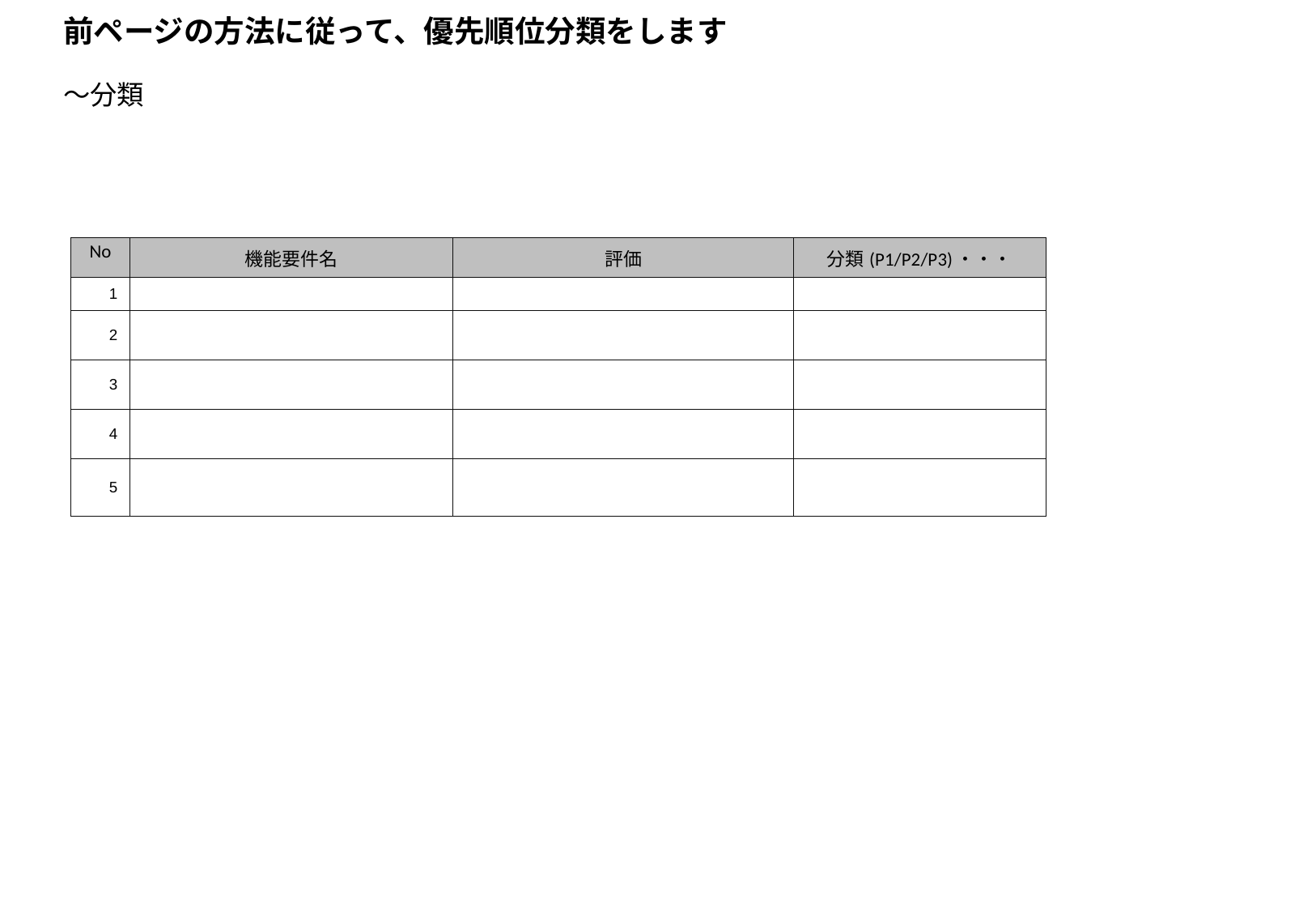

前ページの方法に従って、優先順位分類をします
# ～分類
| No | 機能要件名 | 評価 | 分類(P1/P2/P3)・・・ |
| --- | --- | --- | --- |
| 1 |  |  |  |
| 2 |  |  |  |
| 3 |  |  |  |
| 4 |  |  |  |
| 5 |  |  |  |